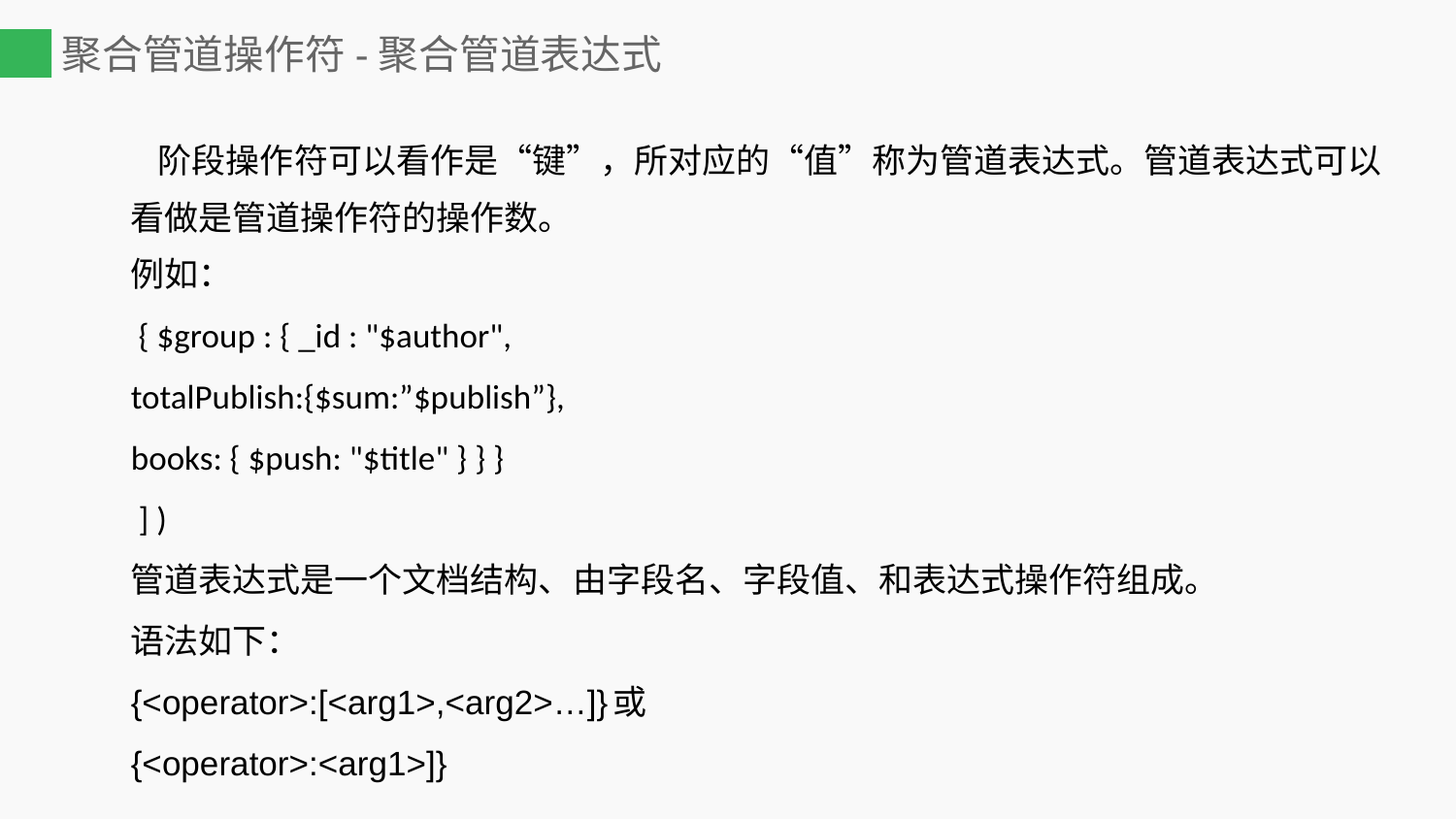

# 聚合管道操作符-聚合管道表达式
   阶段操作符可以看作是“键”，所对应的“值”称为管道表达式。管道表达式可以看做是管道操作符的操作数。
例如：
 { $group : { _id : "$author",
totalPublish:{$sum:”$publish”},
books: { $push: "$title" } } }
 ] )
管道表达式是一个文档结构、由字段名、字段值、和表达式操作符组成。
语法如下：
{<operator>:[<arg1>,<arg2>…]}或
{<operator>:<arg1>]}